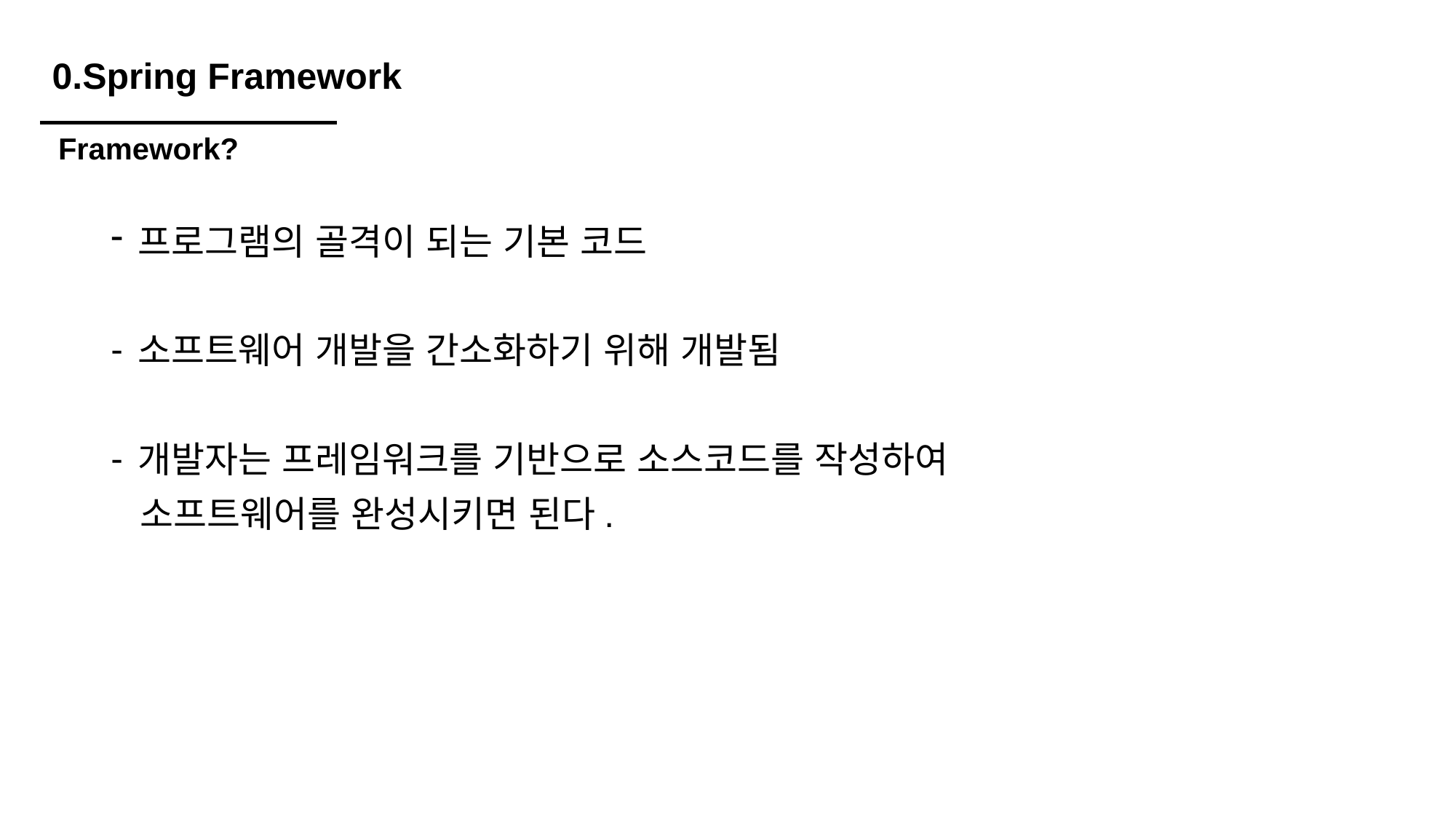

# 0.Spring Framework
Framework?
프로그램의 골격이 되는 기본 코드

소프트웨어 개발을 간소화하기 위해 개발됨

개발자는 프레임워크를 기반으로 소스코드를 작성하여
  소프트웨어를 완성시키면 된다.